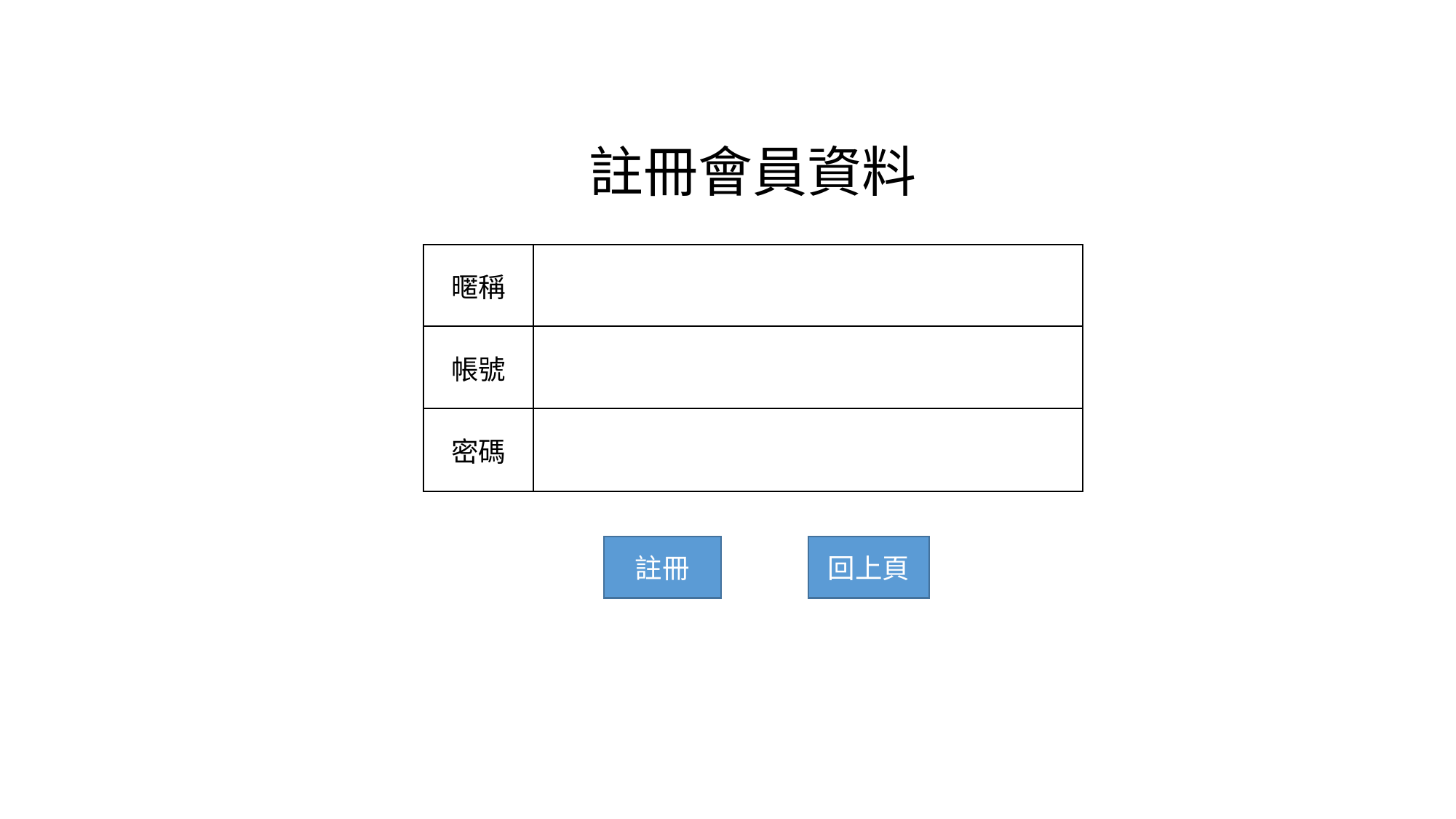

註冊會員資料
| 暱稱 |  |
| --- | --- |
| 帳號 |  |
| 密碼 |  |
註冊
回上頁